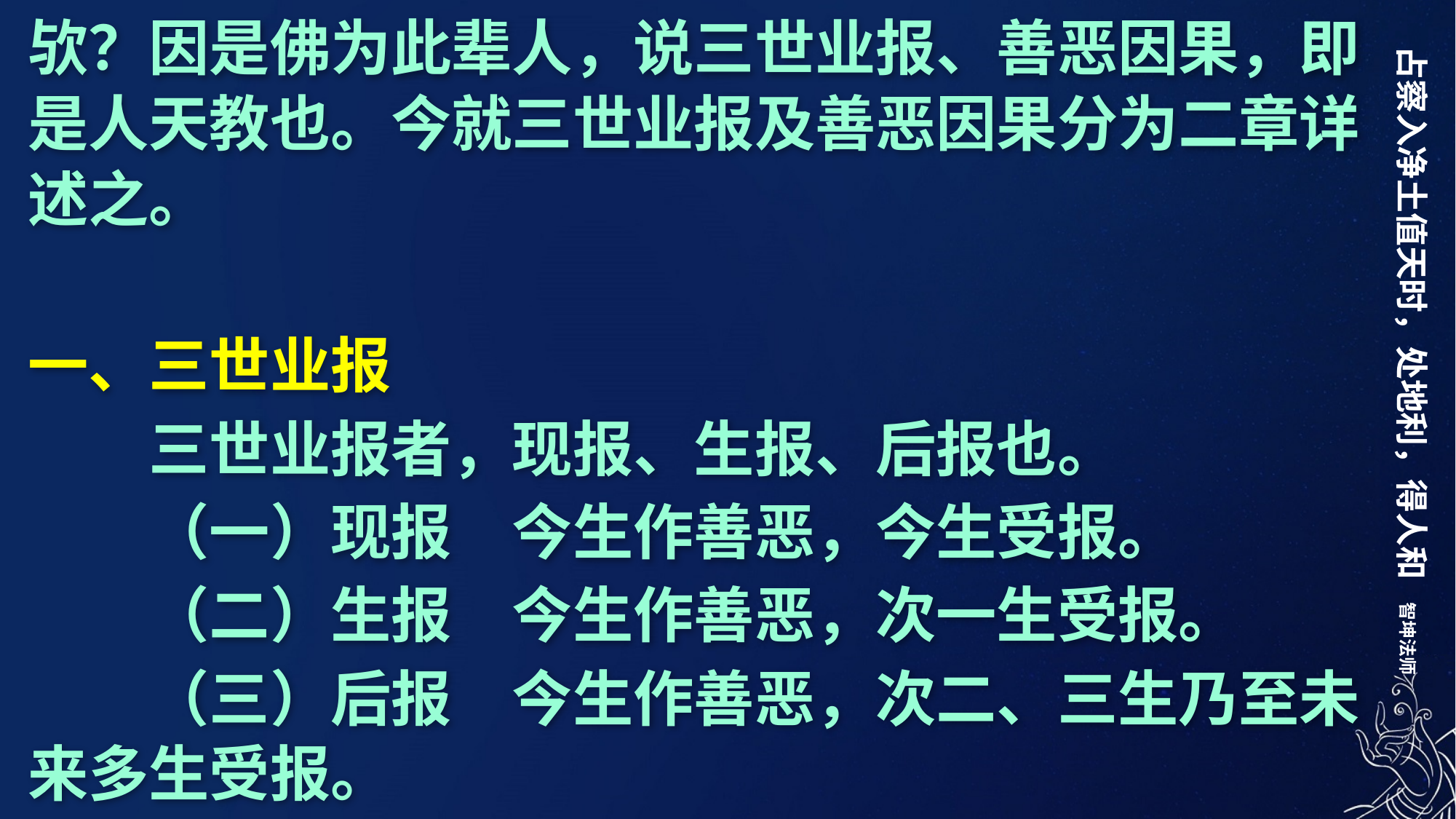

欤？因是佛为此辈人，说三世业报、善恶因果，即是人天教也。今就三世业报及善恶因果分为二章详述之。

一、三世业报
　　三世业报者，现报、生报、后报也。
　　（一）现报　今生作善恶，今生受报。
　　（二）生报　今生作善恶，次一生受报。
　　（三）后报　今生作善恶，次二、三生乃至未来多生受报。